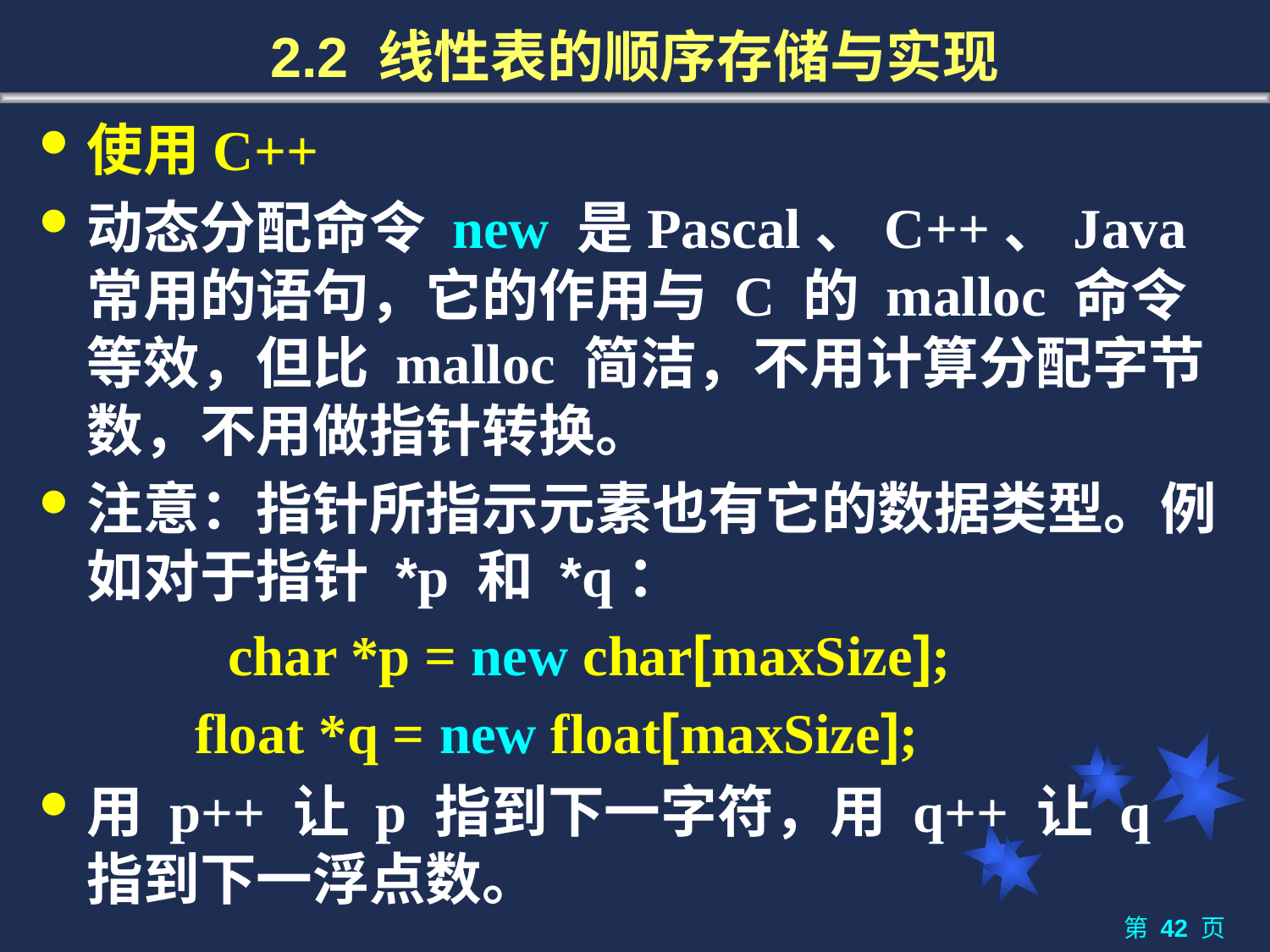

# 2.2 线性表的顺序存储与实现
使用C++
动态分配命令 new 是Pascal、C++、Java常用的语句，它的作用与 C 的 malloc 命令等效，但比 malloc 简洁，不用计算分配字节数，不用做指针转换。
注意：指针所指示元素也有它的数据类型。例如对于指针 *p 和 *q：
		 char *p = new char[maxSize];
           float *q = new float[maxSize];
用 p++ 让 p 指到下一字符，用 q++ 让 q 指到下一浮点数。
第 42 页